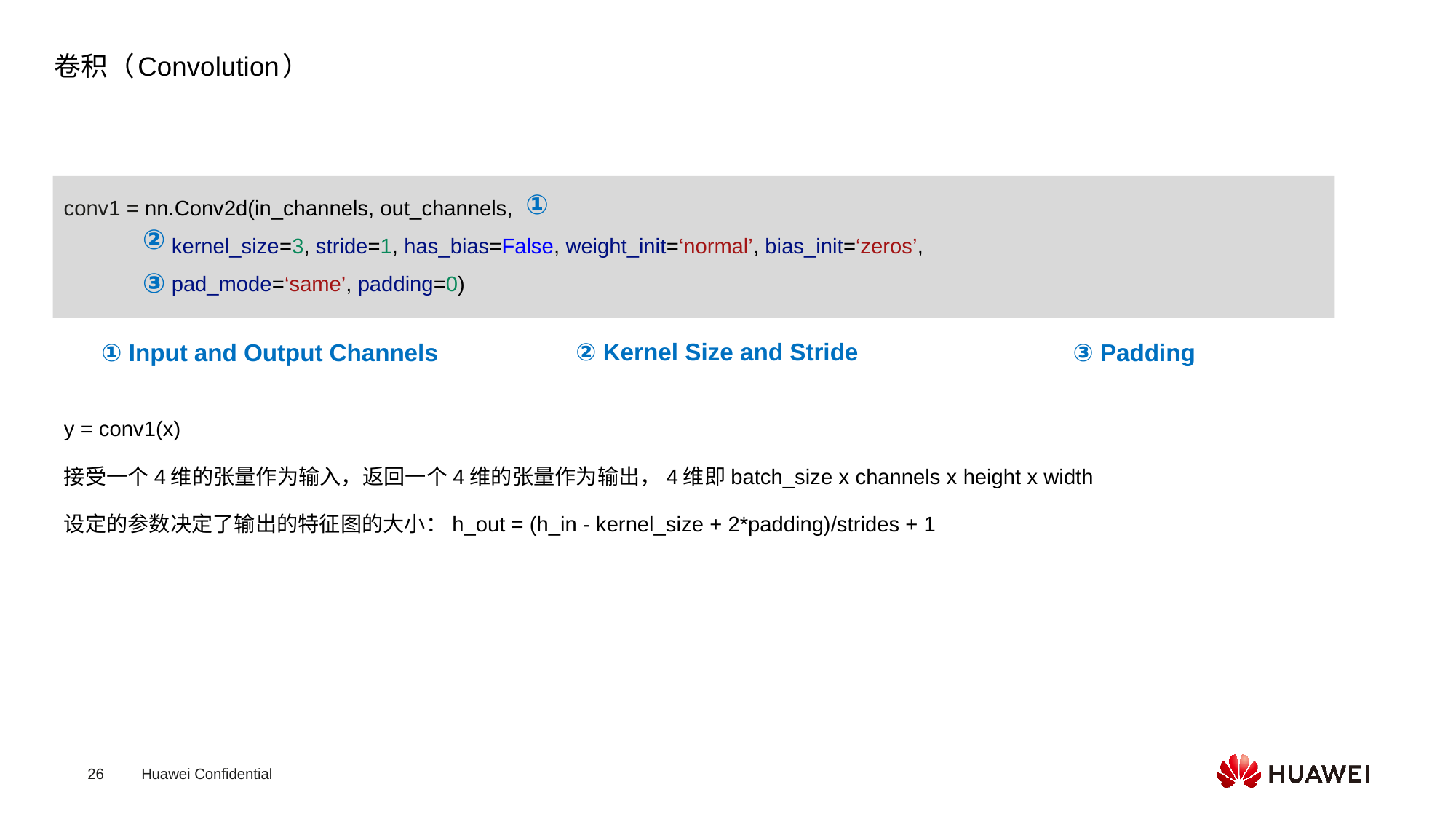

# 卷积（Convolution）

y = conv1(x)
接受一个4维的张量作为输入，返回一个4维的张量作为输出，4维即batch_size x channels x height x width
设定的参数决定了输出的特征图的大小：h_out = (h_in - kernel_size + 2*padding)/strides + 1

conv1 = nn.Conv2d(in_channels, out_channels,
                  kernel_size=3, stride=1, has_bias=False, weight_init=‘normal’, bias_init=‘zeros’,
                  pad_mode=‘same’, padding=0)
①
②
③
② Kernel Size and Stride
① Input and Output Channels
③ Padding